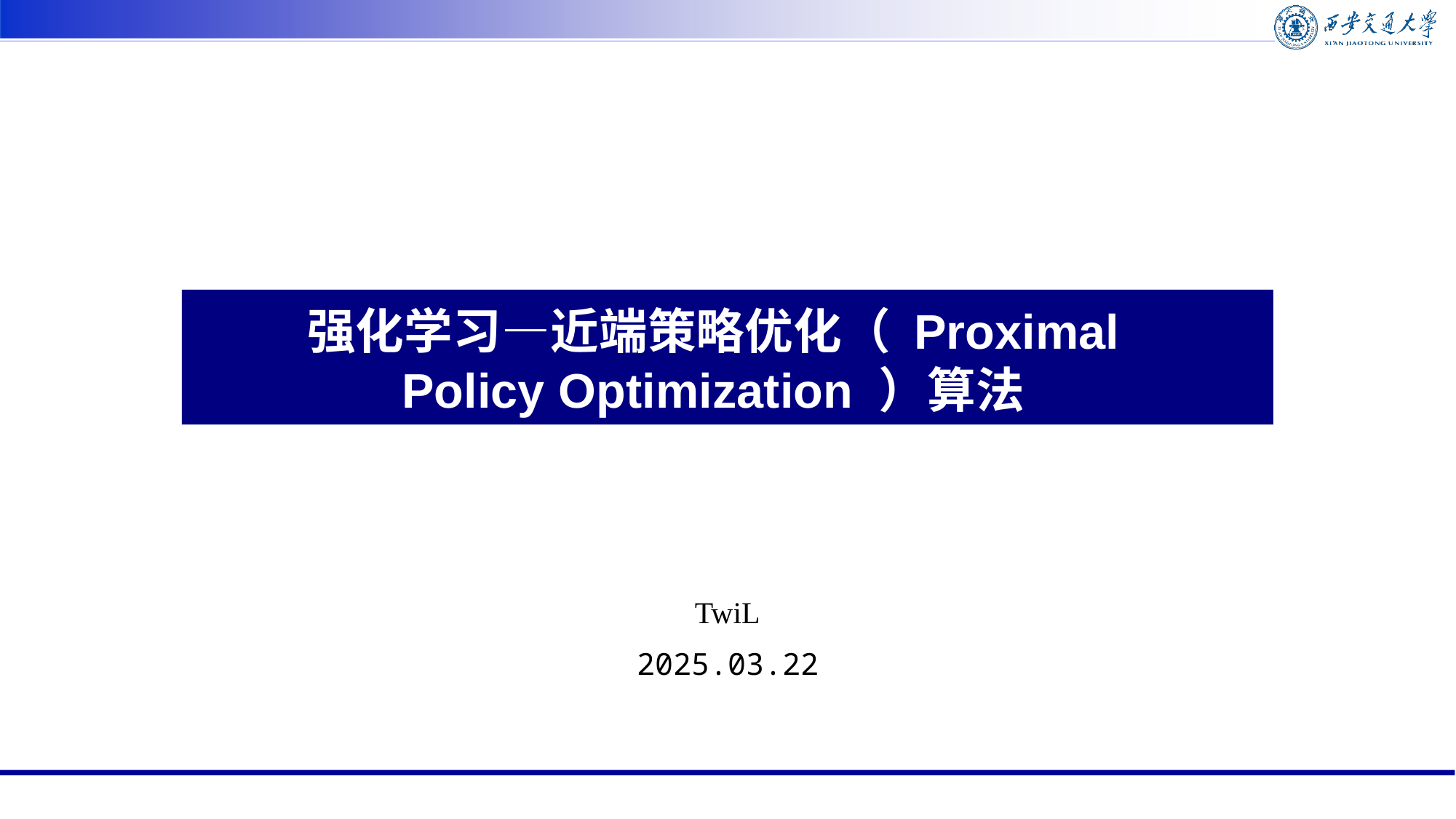

强化学习—近端策略优化（ Proximal Policy Optimization ）算法
TwiL
2025.03.22